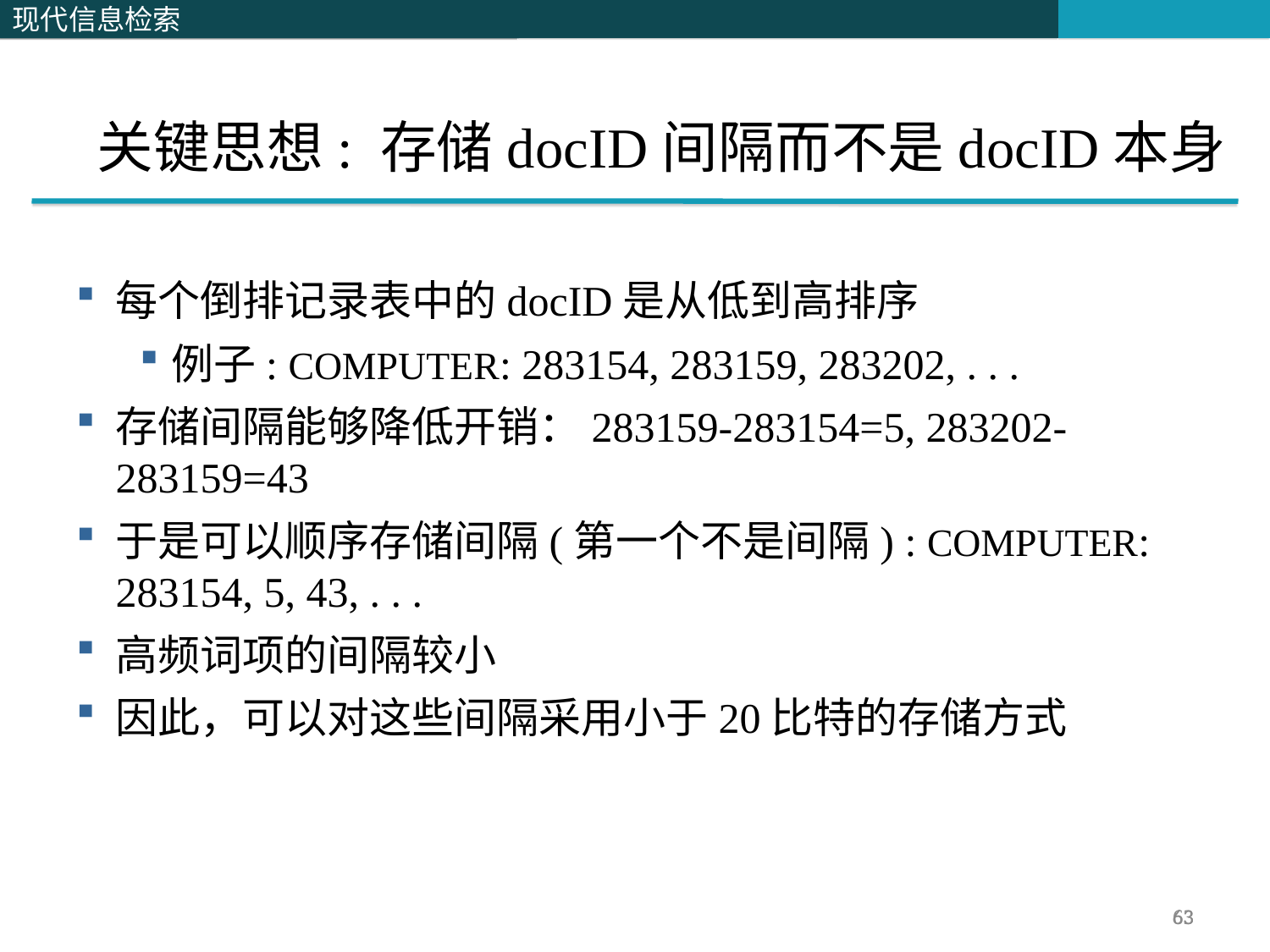

关键思想: 存储docID间隔而不是docID本身

每个倒排记录表中的docID是从低到高排序
例子: COMPUTER: 283154, 283159, 283202, . . .
存储间隔能够降低开销：283159-283154=5, 283202-283159=43
于是可以顺序存储间隔(第一个不是间隔) : COMPUTER: 283154, 5, 43, . . .
高频词项的间隔较小
因此，可以对这些间隔采用小于20比特的存储方式
63
63